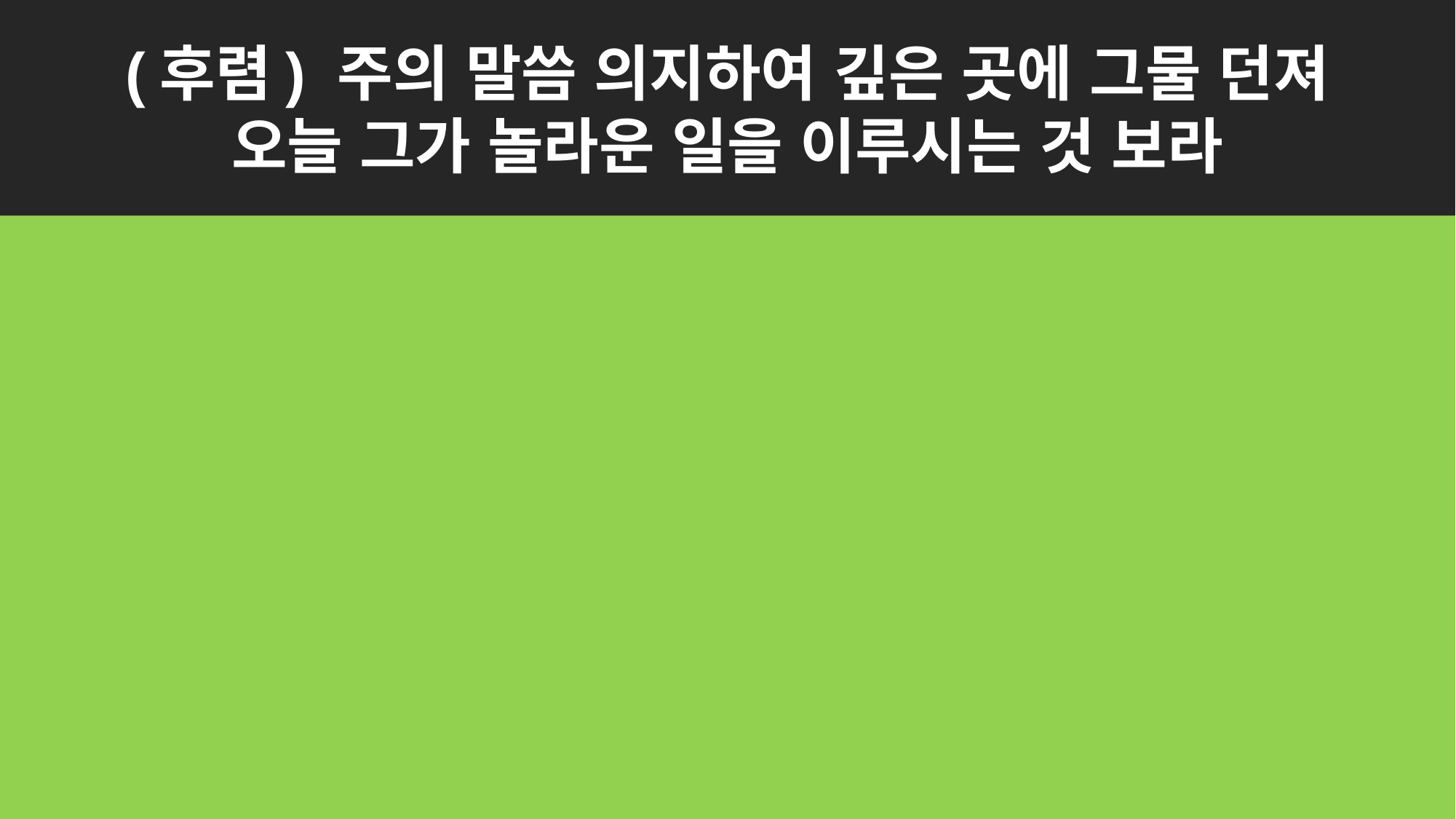

(후렴) 주의 말씀 의지하여 깊은 곳에 그물 던져
오늘 그가 놀라운 일을 이루시는 것 보라